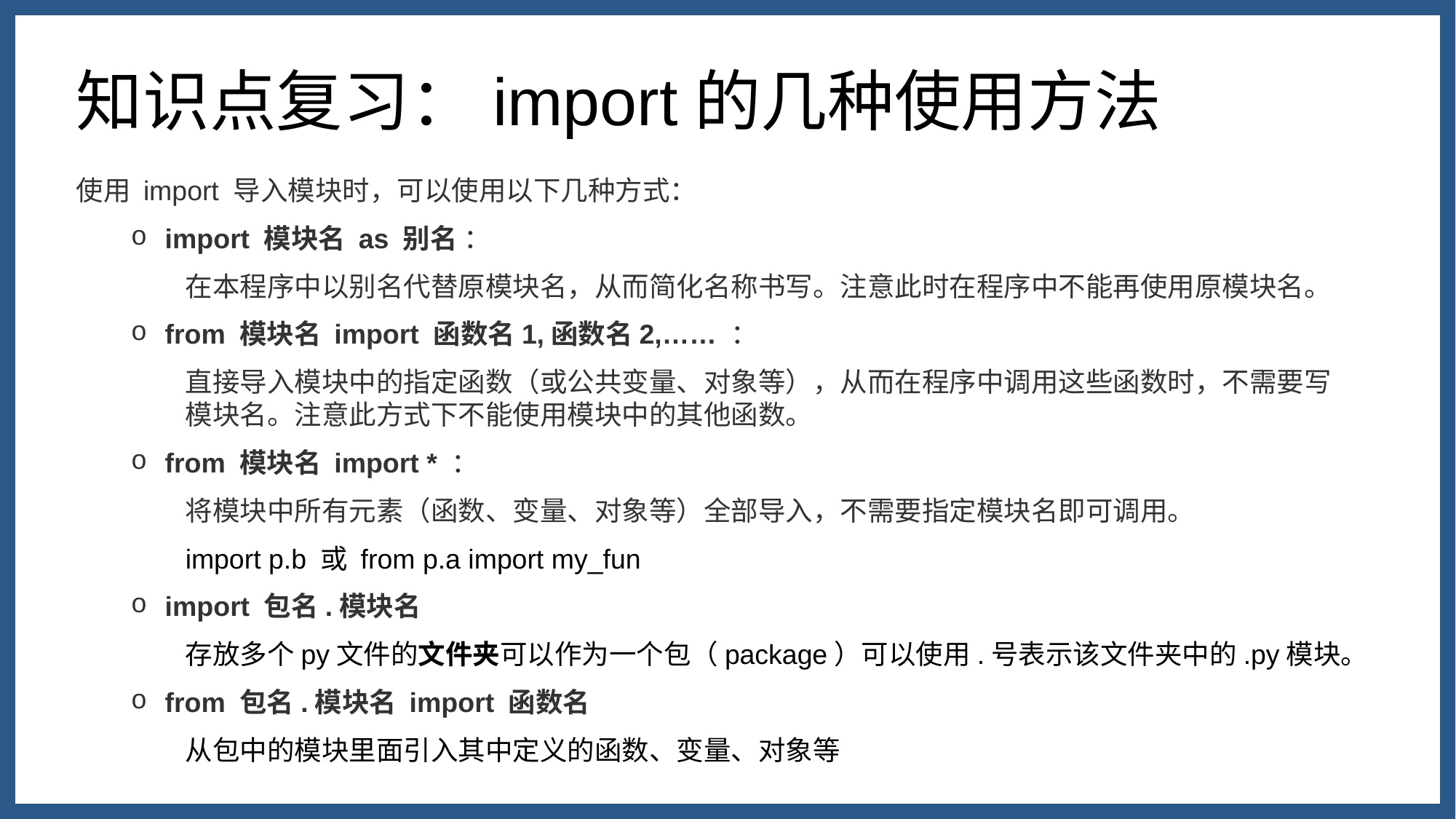

知识点复习：import的几种使用方法
使用 import 导入模块时，可以使用以下几种方式：
import 模块名 as 别名 ：
在本程序中以别名代替原模块名，从而简化名称书写。注意此时在程序中不能再使用原模块名。
from 模块名 import 函数名1,函数名2,…… ：
直接导入模块中的指定函数（或公共变量、对象等），从而在程序中调用这些函数时，不需要写模块名。注意此方式下不能使用模块中的其他函数。
from 模块名 import * ：
将模块中所有元素（函数、变量、对象等）全部导入，不需要指定模块名即可调用。
import p.b 或 from p.a import my_fun
import 包名.模块名
存放多个py文件的文件夹可以作为一个包（package）可以使用.号表示该文件夹中的.py模块。
from 包名.模块名 import 函数名
从包中的模块里面引入其中定义的函数、变量、对象等